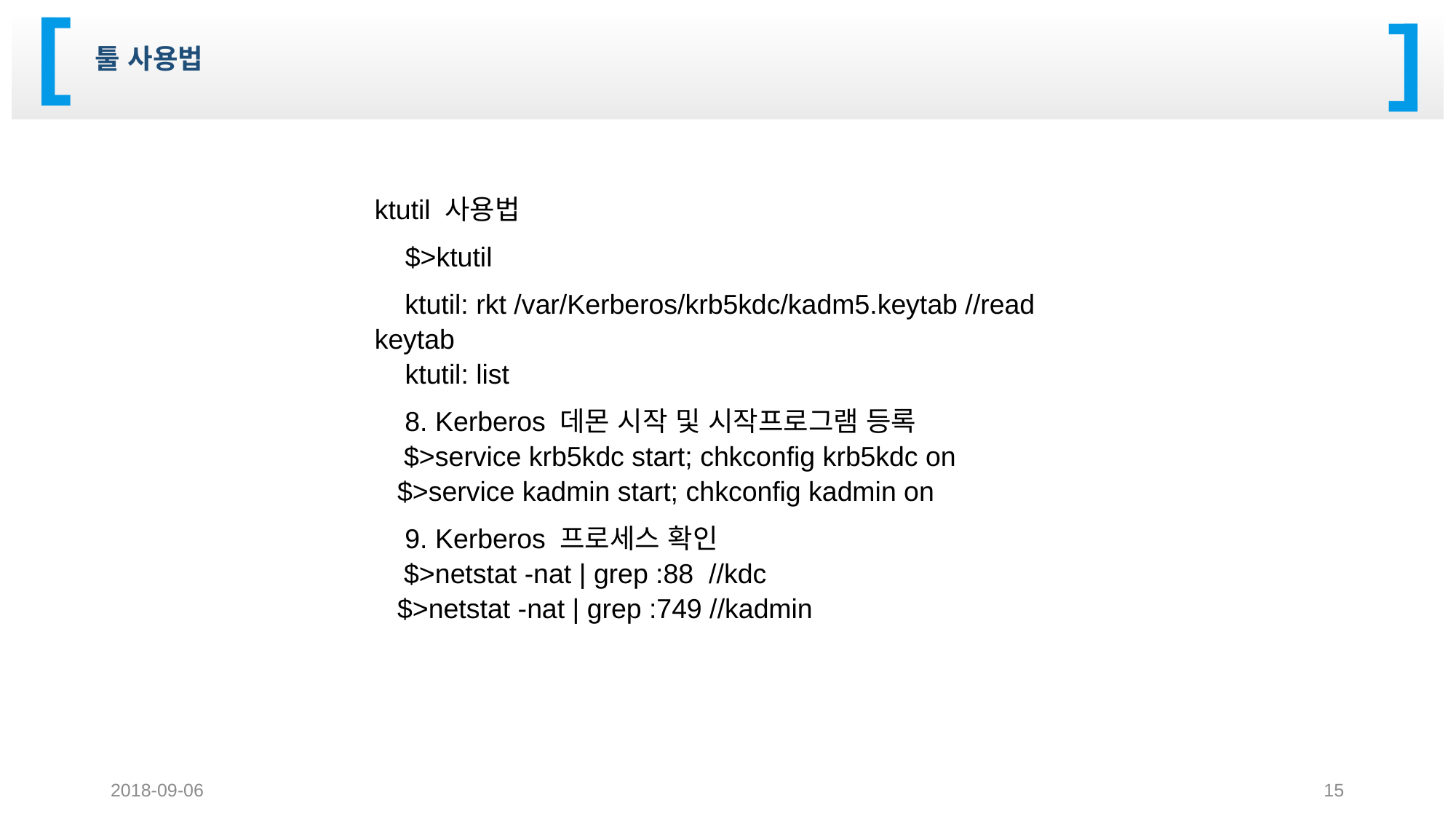

툴 사용법
ktutil 사용법
    $>ktutil
ktutil: rkt /var/Kerberos/krb5kdc/kadm5.keytab //read keytab
    ktutil: list
8. Kerberos 데몬 시작 및 시작프로그램 등록
   $>service krb5kdc start; chkconfig krb5kdc on
   $>service kadmin start; chkconfig kadmin on
9. Kerberos 프로세스 확인
   $>netstat -nat | grep :88  //kdc
   $>netstat -nat | grep :749 //kadmin